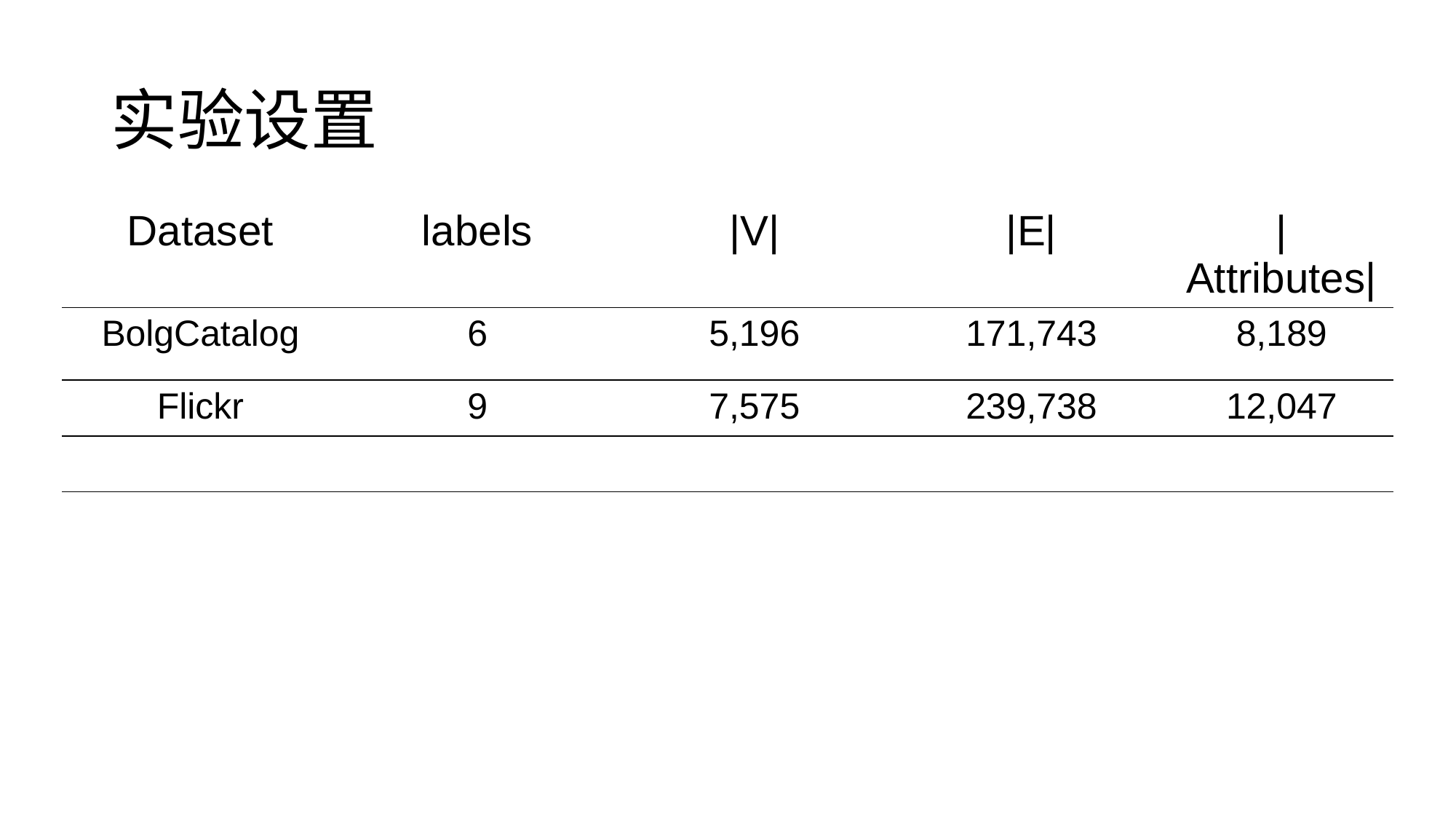

# 实验设置
| Dataset | labels | |V| | |E| | |Attributes| |
| --- | --- | --- | --- | --- |
| BolgCatalog | 6 | 5,196 | 171,743 | 8,189 |
| Flickr | 9 | 7,575 | 239,738 | 12,047 |
|  |  |  |  |  |
|  |  |  |  |  |